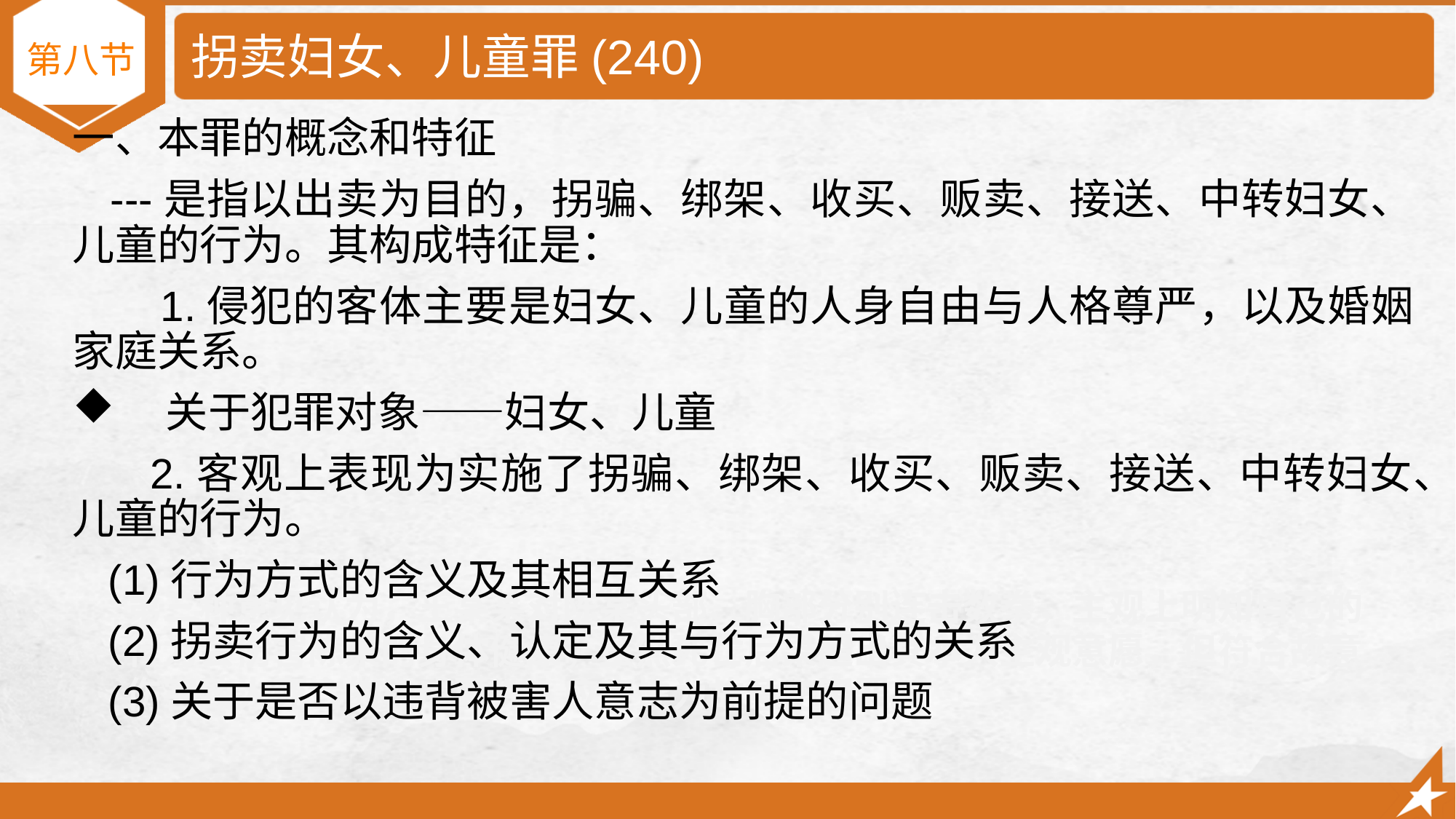

# 拐卖妇女、儿童罪(240)
第八节
一、本罪的概念和特征
   ---是指以出卖为目的，拐骗、绑架、收买、贩卖、接送、中转妇女、儿童的行为。其构成特征是：
       1.侵犯的客体主要是妇女、儿童的人身自由与人格尊严，以及婚姻家庭关系。
   关于犯罪对象――妇女、儿童
      2.客观上表现为实施了拐骗、绑架、收买、贩卖、接送、中转妇女、儿童的行为。
   (1)行为方式的含义及其相互关系
   (2)拐卖行为的含义、认定及其与行为方式的关系
   (3)关于是否以违背被害人意志为前提的问题

第三种意见认为，王某某对陈某头部、胸部分别连击数拳，主观上明知自己的行为会伤害陈某的身体健康，虽然死亡后果超出其本人主观意愿，但符合故意伤害致人死亡的构成要件，应定性为故意伤害罪。